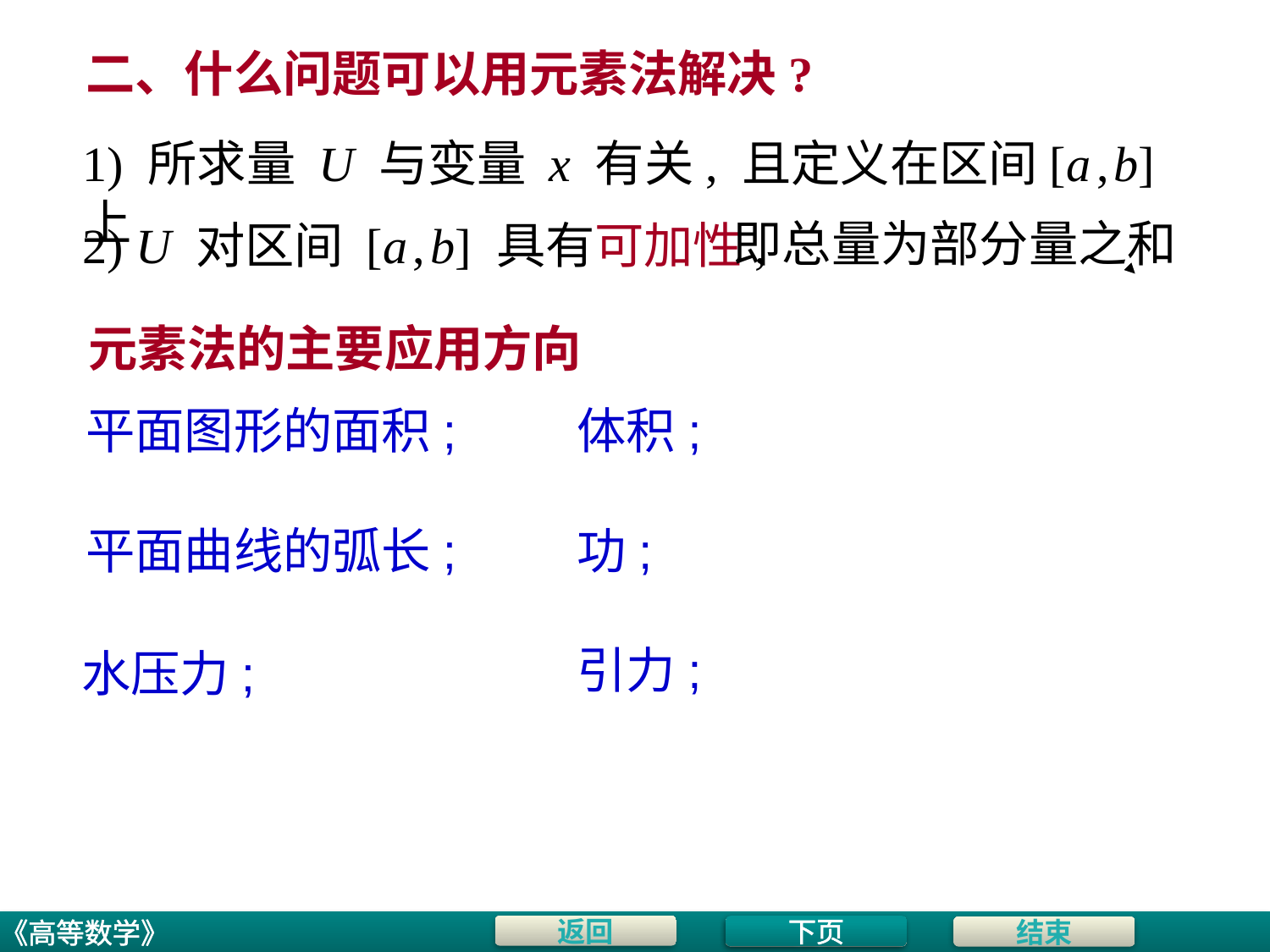

# 二、什么问题可以用元素法解决?
1) 所求量 U 与变量 x 有关, 且定义在区间[a , b] 上
即总量为部分量之和
2) U 对区间 [a , b] 具有可加性,

元素法的主要应用方向
平面图形的面积;
体积;
平面曲线的弧长;
功;
引力;
水压力;
下页